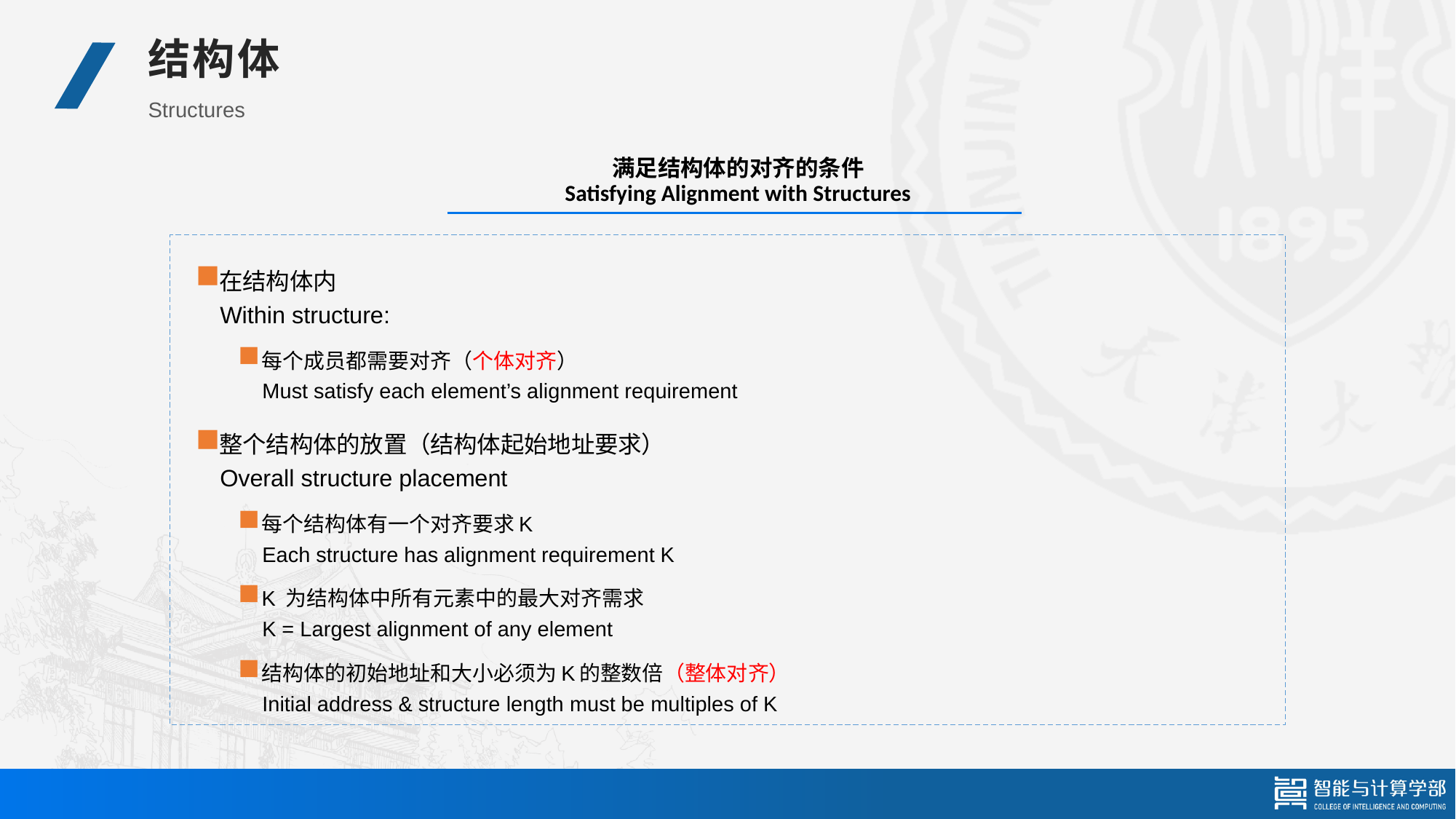

结构体
Structures
# 满足结构体的对齐的条件 Satisfying Alignment with Structures
在结构体内
Within structure:
每个成员都需要对齐（个体对齐）
Must satisfy each element’s alignment requirement
整个结构体的放置（结构体起始地址要求）
Overall structure placement
每个结构体有一个对齐要求K
Each structure has alignment requirement K
K 为结构体中所有元素中的最大对齐需求
K = Largest alignment of any element
结构体的初始地址和大小必须为K的整数倍（整体对齐）
Initial address & structure length must be multiples of K